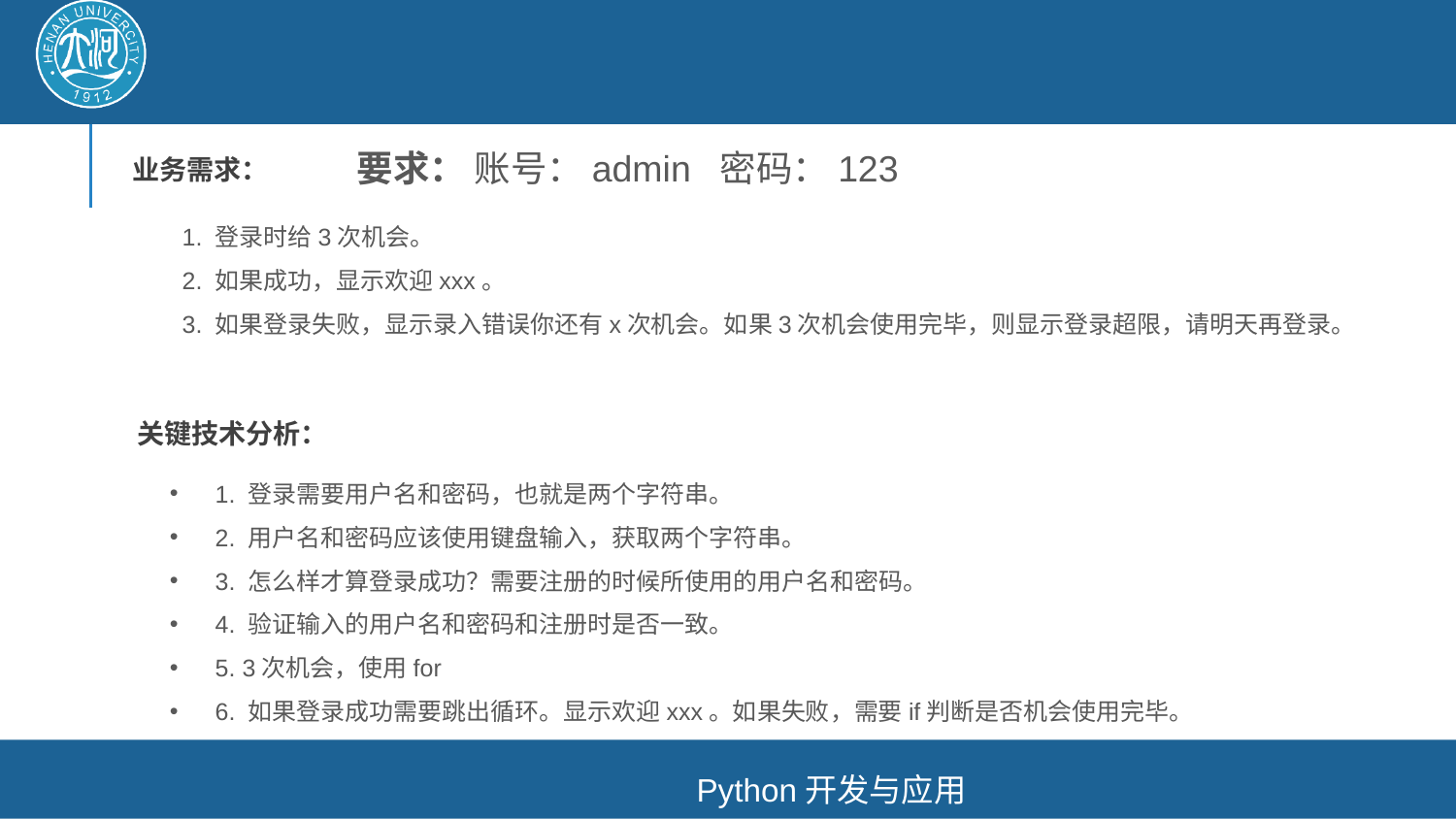

#
要求： 账号：admin  密码：123
业务需求：
1. 登录时给3次机会。
2. 如果成功，显示欢迎xxx。
3. 如果登录失败，显示录入错误你还有x次机会。如果3次机会使用完毕，则显示登录超限，请明天再登录。
关键技术分析：
1. 登录需要用户名和密码，也就是两个字符串。
2. 用户名和密码应该使用键盘输入，获取两个字符串。
3. 怎么样才算登录成功？需要注册的时候所使用的用户名和密码。
4. 验证输入的用户名和密码和注册时是否一致。
5. 3次机会，使用for
6. 如果登录成功需要跳出循环。显示欢迎xxx。如果失败，需要if判断是否机会使用完毕。

Python开发与应用
80